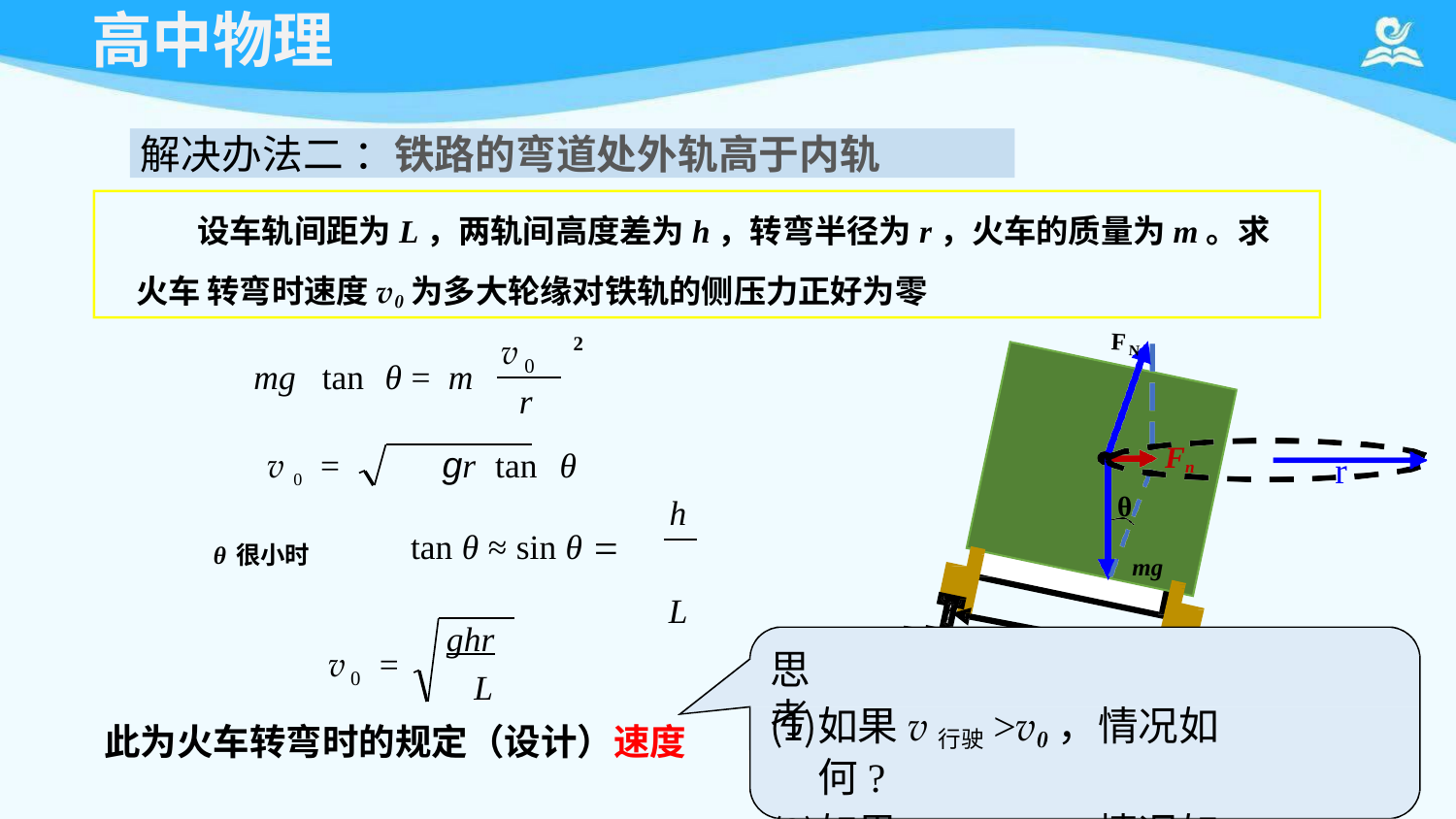

# 高中物理
解决办法二：铁路的弯道处外轨高于内轨
设车轨间距为L，两轨间高度差为h，转弯半径为r，火车的质量为m。求火车 转弯时速度v0为多大轮缘对铁轨的侧压力正好为零
2

v
F

N
0
mg	tan	θ = m
r

Fn
v 0   =	gr    tan	θ
θ很小时	tan θ ≈ sin θ =

r

h  L
θ

mg

ghr  L

L
θ

h

v	=
思考:

0

如果v行驶>v0，情况如何?
如果v行驶<v0，情况如何?
此为火车转弯时的规定（设计）速度